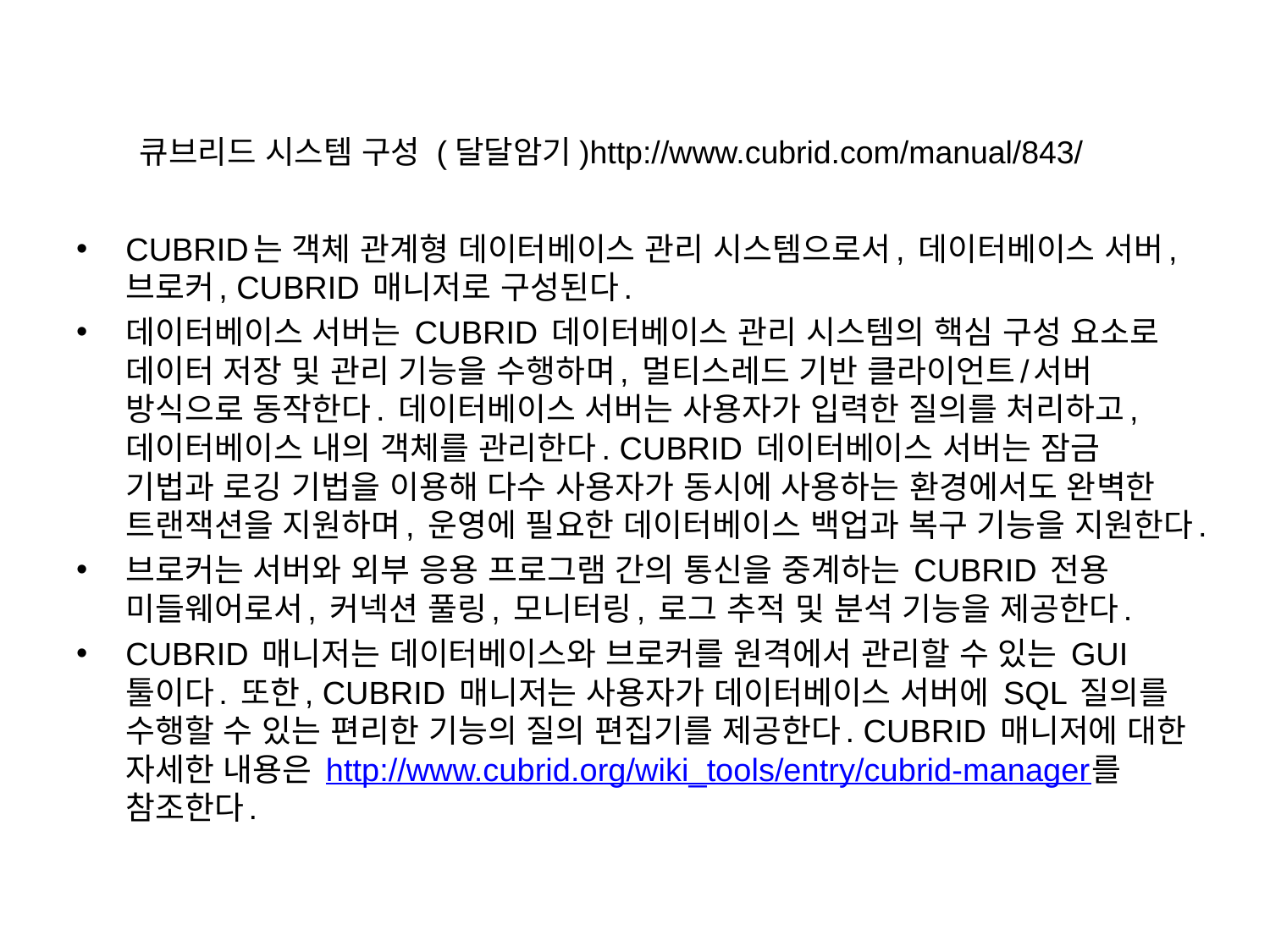

큐브리드 시스템 구성 (달달암기)http://www.cubrid.com/manual/843/
CUBRID는 객체 관계형 데이터베이스 관리 시스템으로서, 데이터베이스 서버, 브로커, CUBRID 매니저로 구성된다.
데이터베이스 서버는 CUBRID 데이터베이스 관리 시스템의 핵심 구성 요소로 데이터 저장 및 관리 기능을 수행하며, 멀티스레드 기반 클라이언트/서버 방식으로 동작한다. 데이터베이스 서버는 사용자가 입력한 질의를 처리하고, 데이터베이스 내의 객체를 관리한다. CUBRID 데이터베이스 서버는 잠금 기법과 로깅 기법을 이용해 다수 사용자가 동시에 사용하는 환경에서도 완벽한 트랜잭션을 지원하며, 운영에 필요한 데이터베이스 백업과 복구 기능을 지원한다.
브로커는 서버와 외부 응용 프로그램 간의 통신을 중계하는 CUBRID 전용 미들웨어로서, 커넥션 풀링, 모니터링, 로그 추적 및 분석 기능을 제공한다.
CUBRID 매니저는 데이터베이스와 브로커를 원격에서 관리할 수 있는 GUI 툴이다. 또한, CUBRID 매니저는 사용자가 데이터베이스 서버에 SQL 질의를 수행할 수 있는 편리한 기능의 질의 편집기를 제공한다. CUBRID 매니저에 대한 자세한 내용은 http://www.cubrid.org/wiki_tools/entry/cubrid-manager를 참조한다.